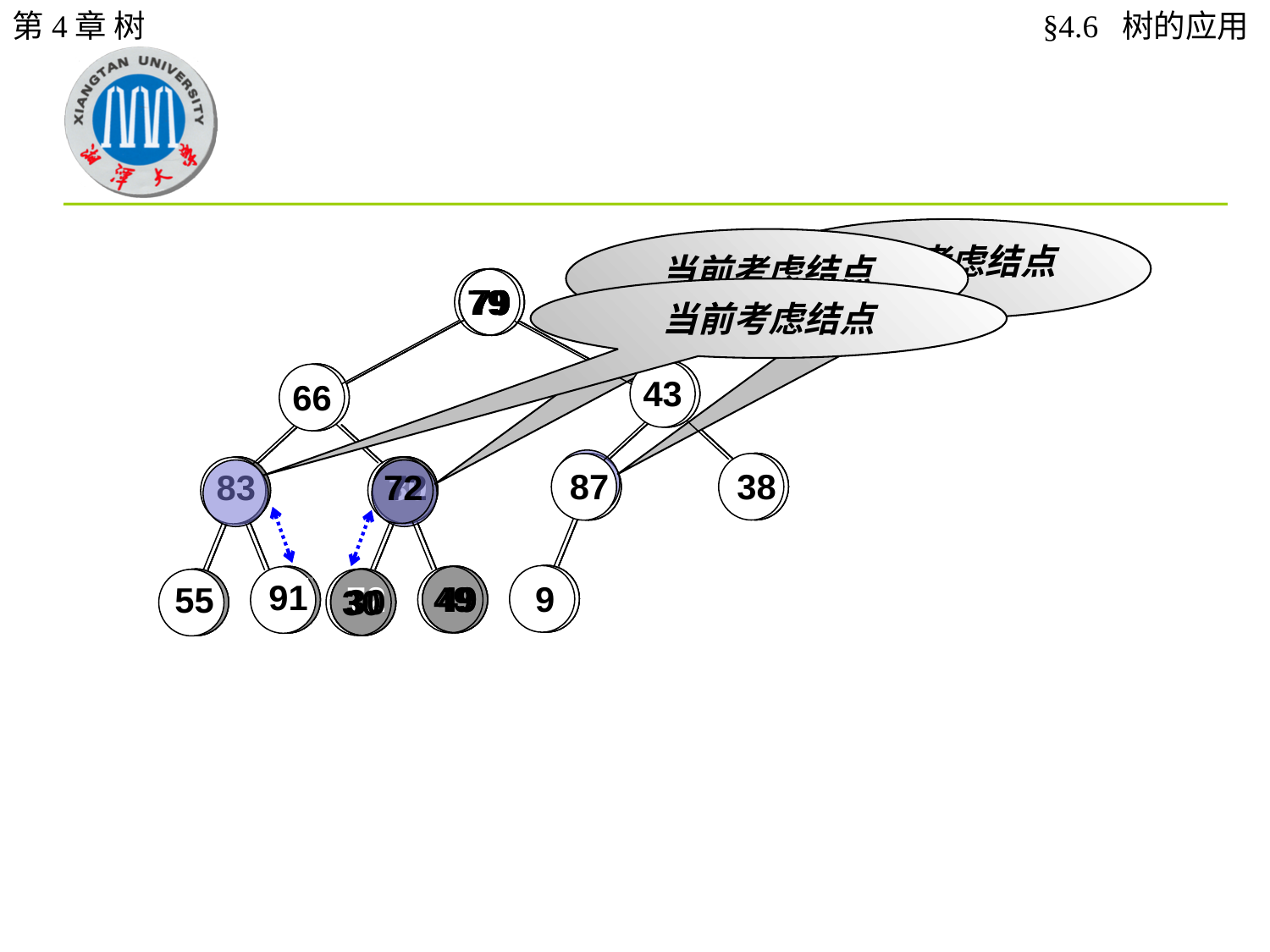

第4章 树
§4.6  树的应用
当前考虑结点

当前考虑结点

79

43
66

38
87
30
83

91
9
49
55
72

79

43
66

38
87
30
83

91
9
49
55
72

79

43
66

38
87
30
83

91
9
72
49
55

79

43
66

38
87
72
83

91
9
49
55
30

79

43
66

38
87
72
83

91
9
49
55
30
当前考虑结点